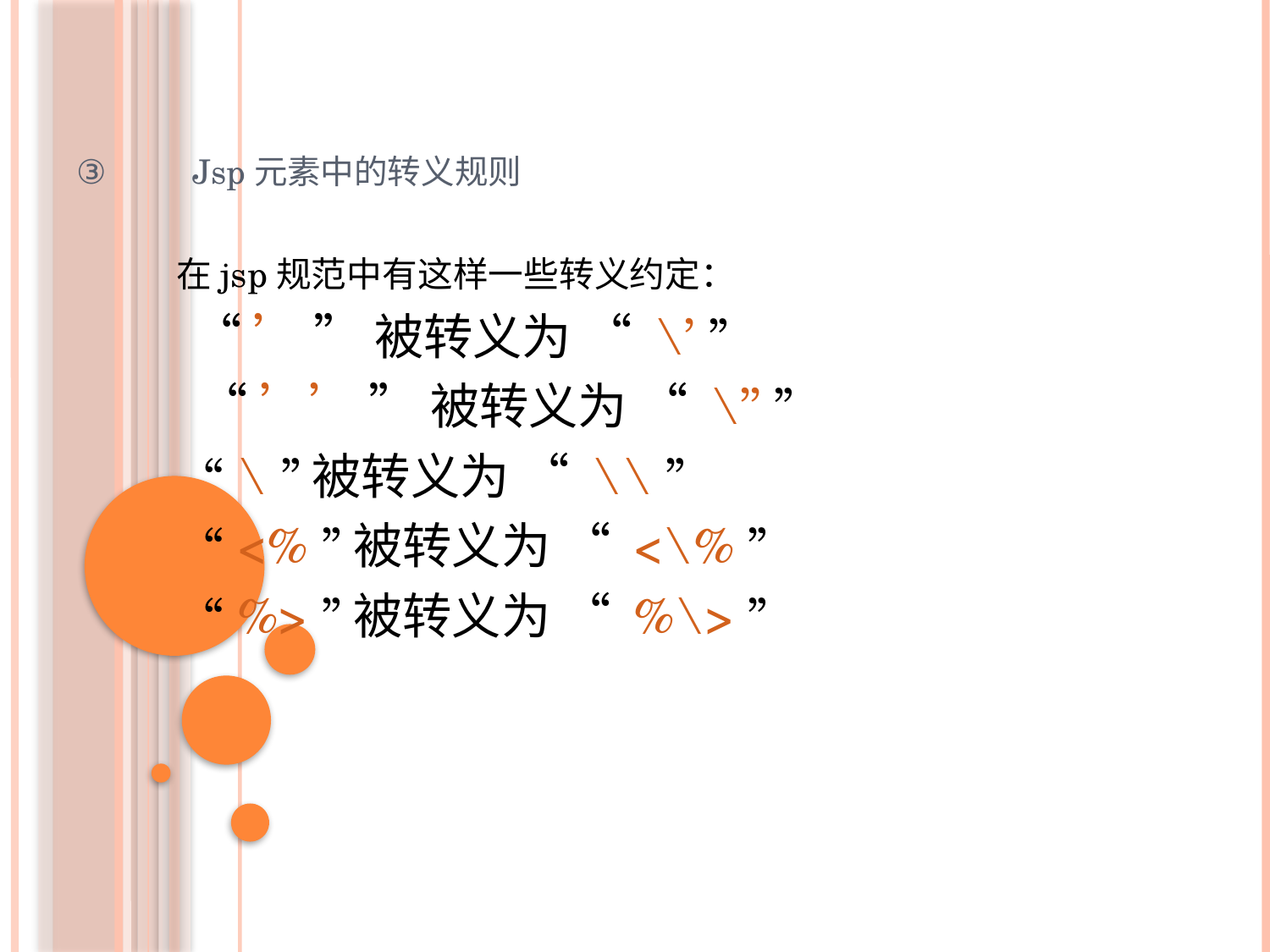

Jsp元素中的转义规则
在jsp规范中有这样一些转义约定：
  “ ’ ”被转义为 “ \’ ”
  “ ’’ ”被转义为 “ \’’ ”
  “ \ ”被转义为 “ \\ ”
  “ <% ”被转义为 “ <\% ”
  “ %> ”被转义为 “ %\> ”